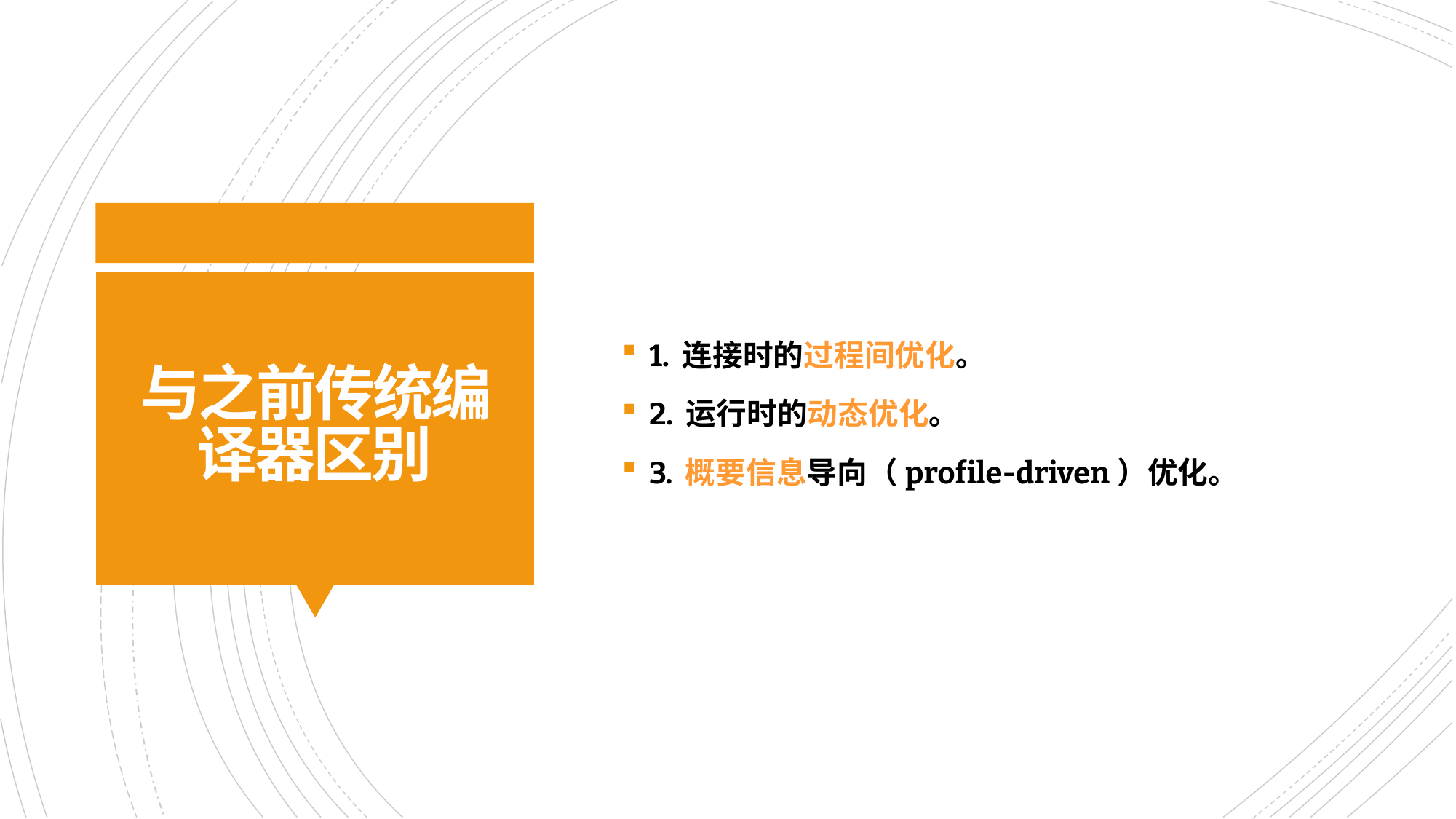

1. 连接时的过程间优化。
2. 运行时的动态优化。
3. 概要信息导向（profile-driven）优化。
# 与之前传统编译器区别